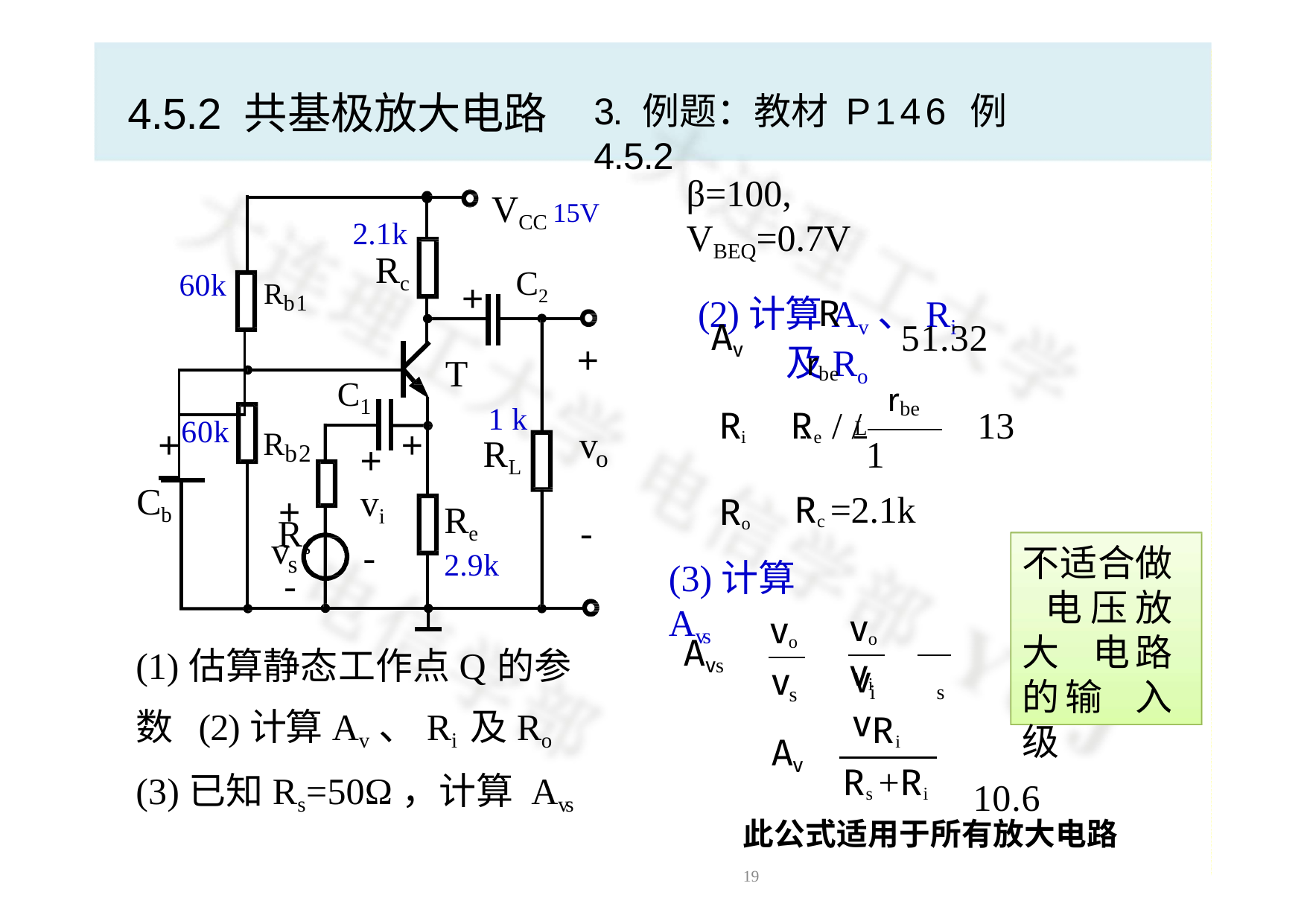

# 4.5.2 共基极放大电路
3. 例题：教材 P146 例4.5.2
β=100,	VBEQ=0.7V
(2)计算Av、Ri 及Ro
 	L
VCC 15V

2.1k

Rc
C2
60k

+
Rb1
R

A
51.32

|  |  |
| --- | --- |
| + |  |
|  | 60k |
+
v

rbe
T

C
rbe
1

1 k
RL
Rb2  Rs
Ri	Re  / /

Ro
13

+

v

1

+
o

Cb
vi
-

Rc =2.1k

+
v

Re
2.9k
-

不适合做  电压放大  电路的输  入级
10.6
s

(3)计算 Avs
-

vo	vi

vo

(1)估算静态工作点Q的参数  (2)计算Av、Ri 及Ro  (3)已知Rs=50Ω，计算 Avs

A
vs

v	v

v
i
Ri
s
s
A
v

Rs +Ri
此公式适用于所有放大电路 19